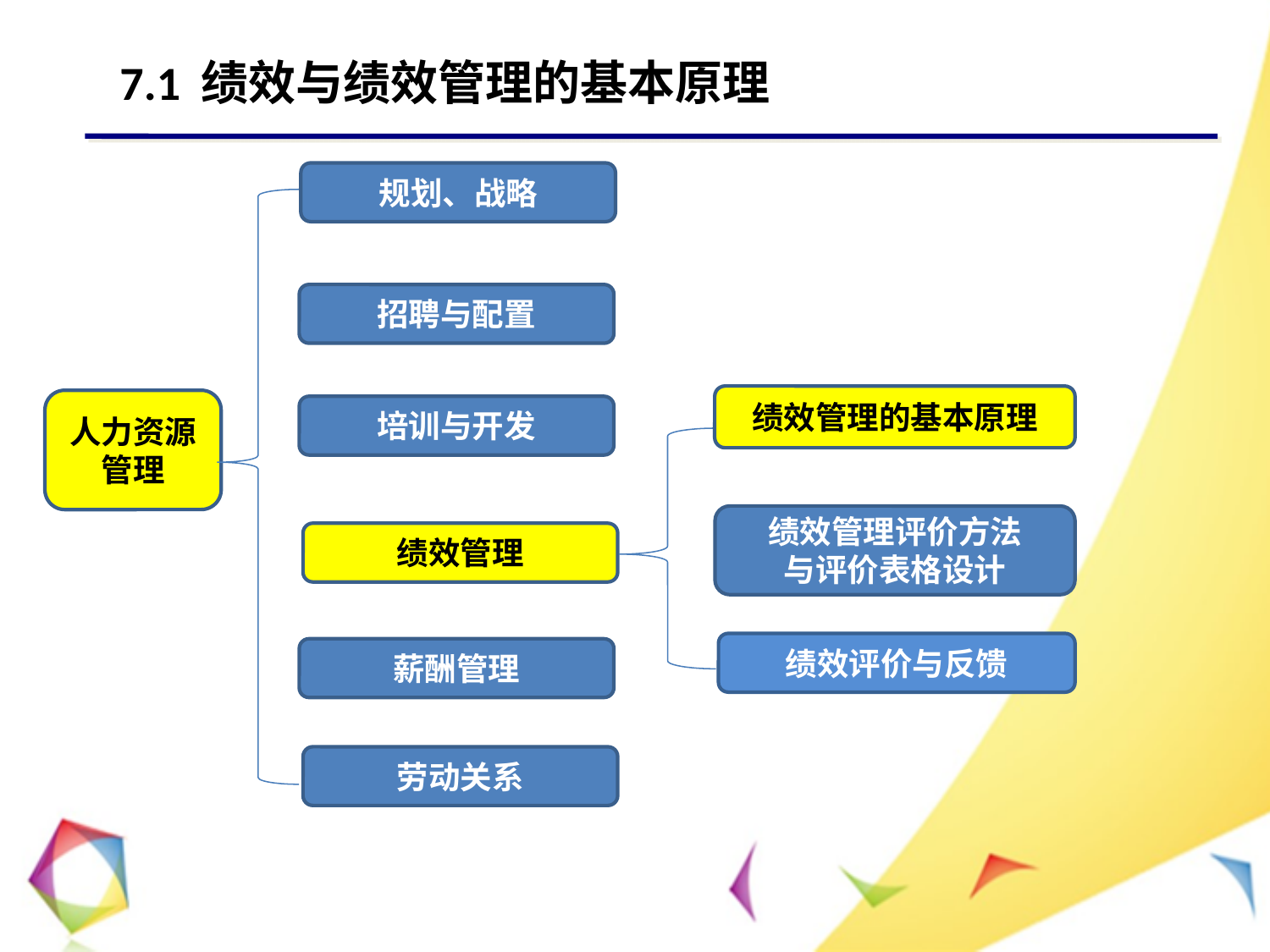

7.1 绩效与绩效管理的基本原理

规划、战略

招聘与配置
绩效管理的基本原理
人力资源管理
培训与开发

绩效管理评价方法
与评价表格设计
绩效管理
绩效评价与反馈
薪酬管理
劳动关系